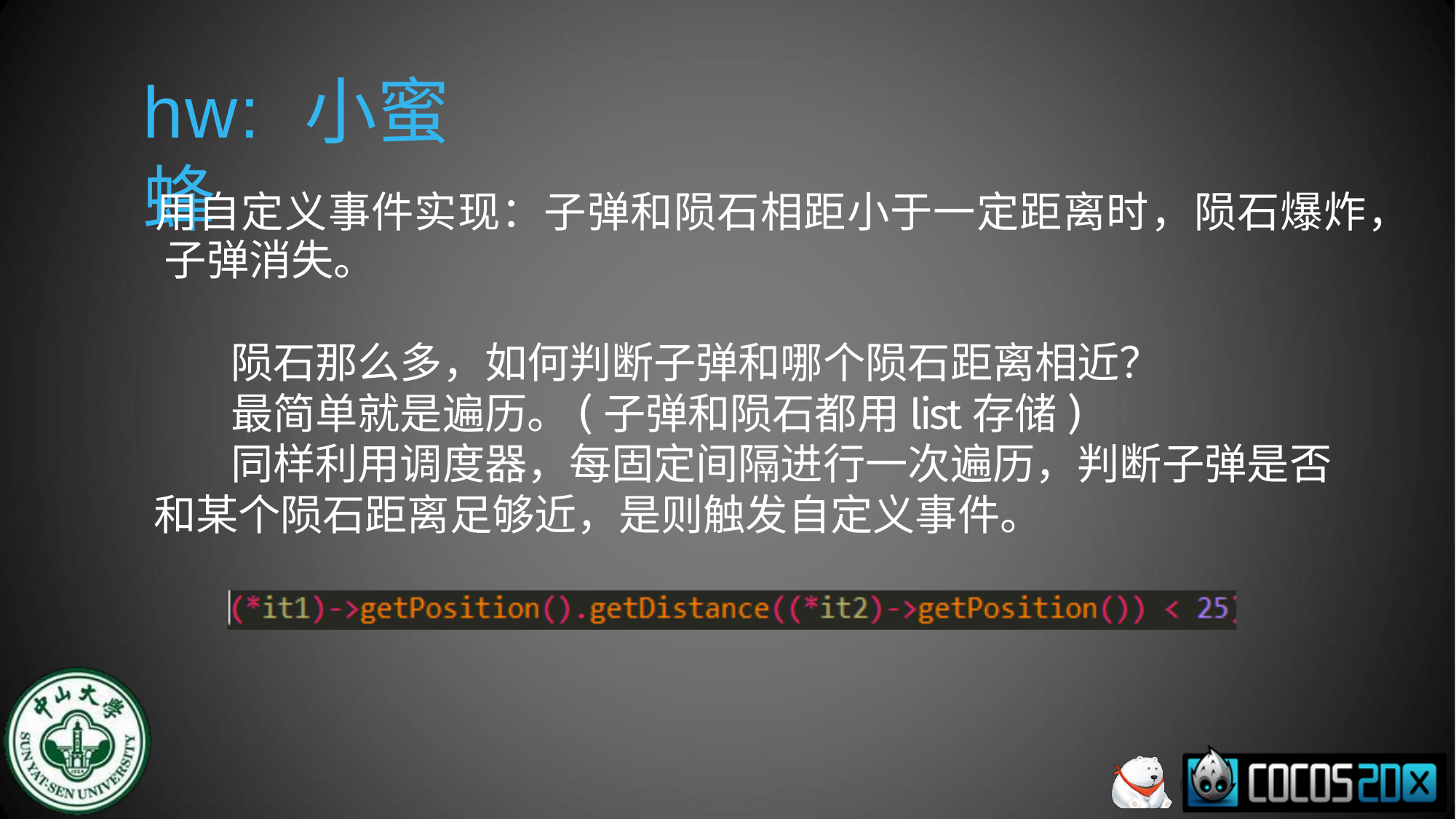

# hw: 小蜜蜂
用自定义事件实现：子弹和陨石相距小于一定距离时，陨石爆炸，  子弹消失。

陨石那么多，如何判断子弹和哪个陨石距离相近？ 最简单就是遍历。(子弹和陨石都用list存储)
同样利用调度器，每固定间隔进行一次遍历，判断子弹是否 和某个陨石距离足够近，是则触发自定义事件。